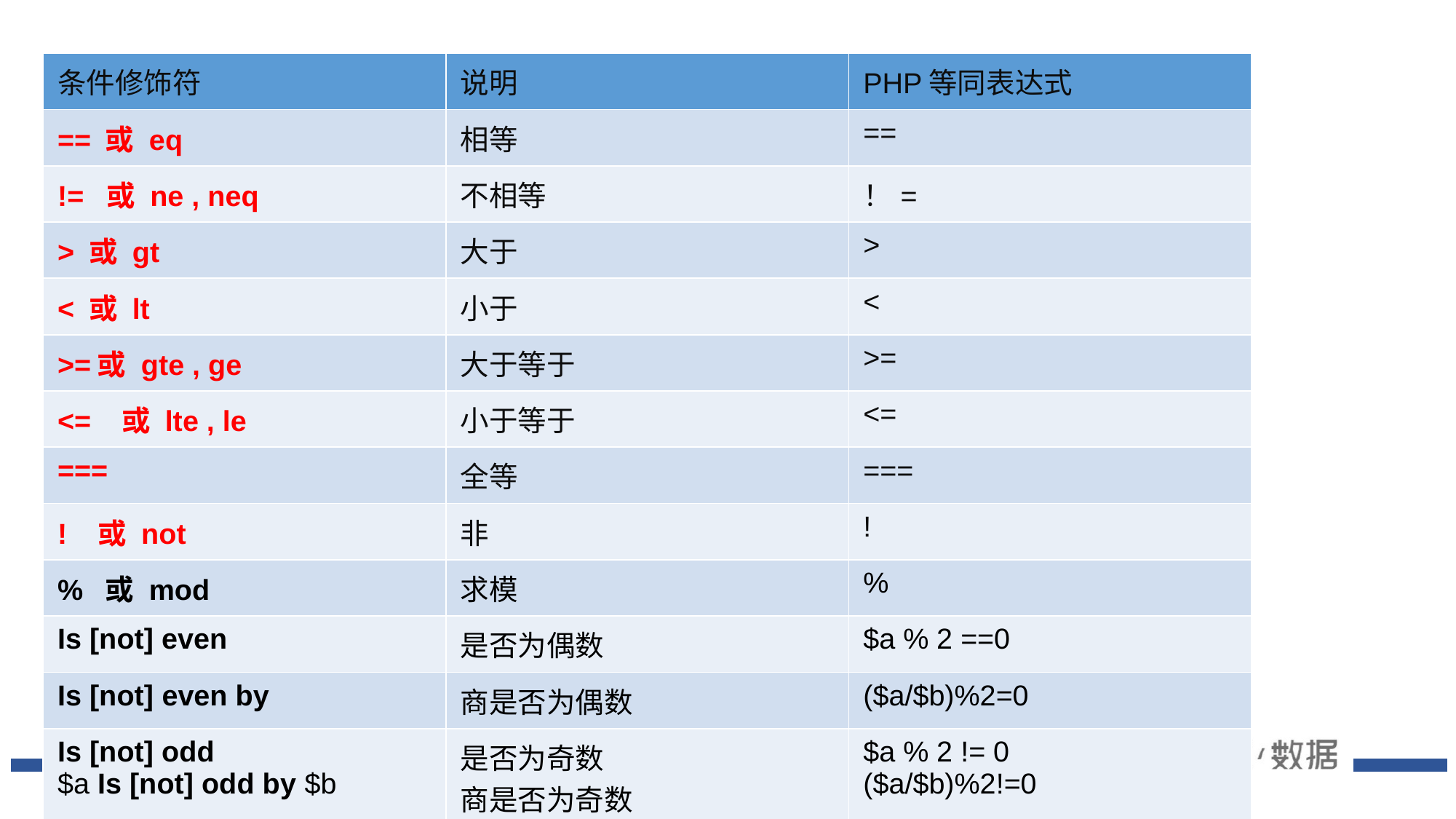

| 条件修饰符 | 说明 | PHP等同表达式 |
| --- | --- | --- |
| == 或 eq | 相等 | == |
| != 或 ne , neq | 不相等 | ！= |
| > 或 gt | 大于 | > |
| < 或 lt | 小于 | < |
| >=或 gte , ge | 大于等于 | >= |
| <= 或 lte , le | 小于等于 | <= |
| === | 全等 | === |
| ! 或 not | 非 | ! |
| % 或 mod | 求模 | % |
| Is [not] even | 是否为偶数 | $a % 2 ==0 |
| Is [not] even by | 商是否为偶数 | ($a/$b)%2=0 |
| Is [not] odd $a Is [not] odd by $b | 是否为奇数 商是否为奇数 | $a % 2 != 0 ($a/$b)%2!=0 |